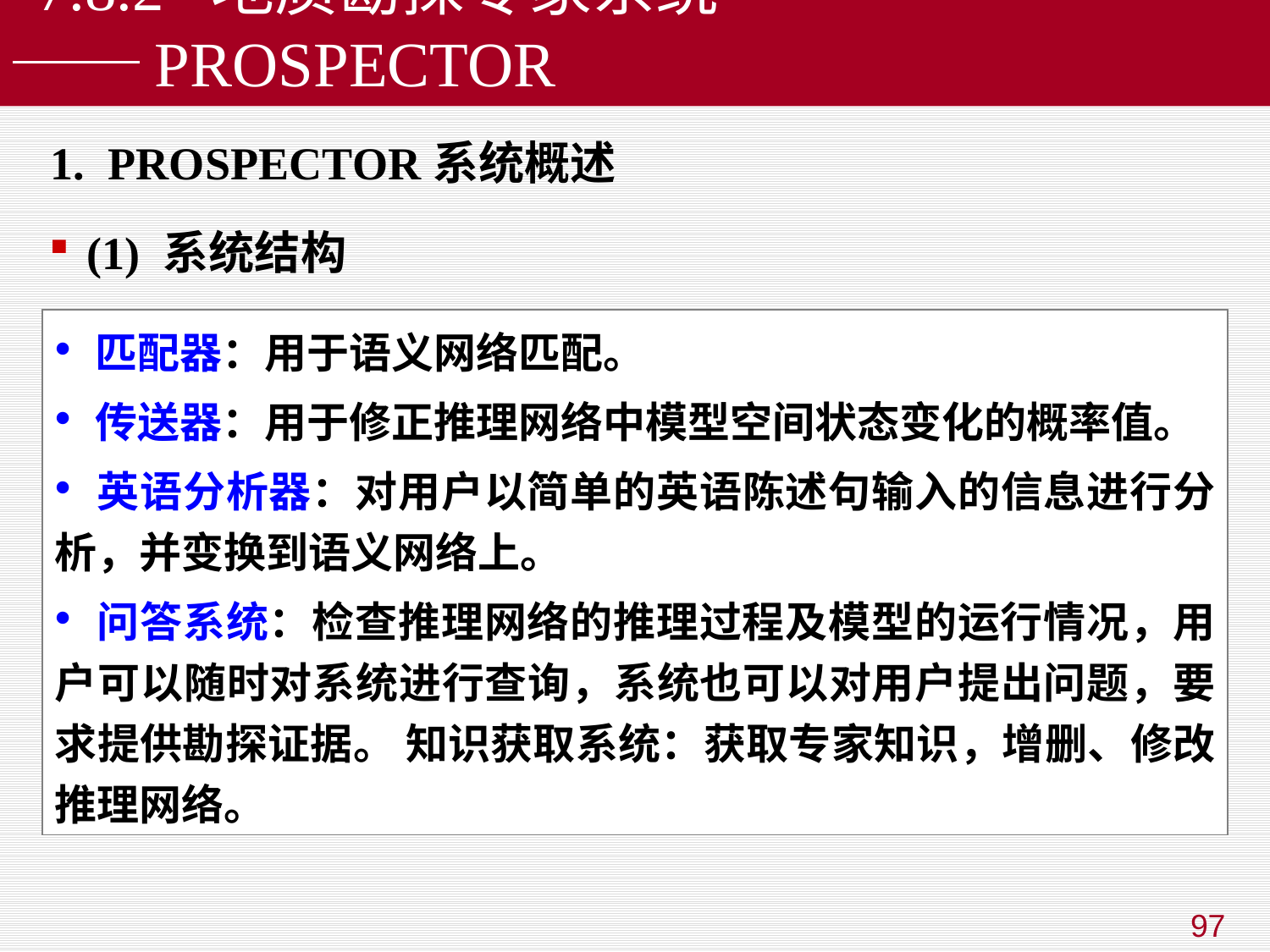

# 7.8.2  地质勘探专家系统──PROSPECTOR
1.  PROSPECTOR系统概述
(1) 系统结构

 匹配器：用于语义网络匹配。
 传送器：用于修正推理网络中模型空间状态变化的概率值。
 英语分析器：对用户以简单的英语陈述句输入的信息进行分析，并变换到语义网络上。
 问答系统：检查推理网络的推理过程及模型的运行情况，用户可以随时对系统进行查询，系统也可以对用户提出问题，要求提供勘探证据。 知识获取系统：获取专家知识，增删、修改推理网络。
97